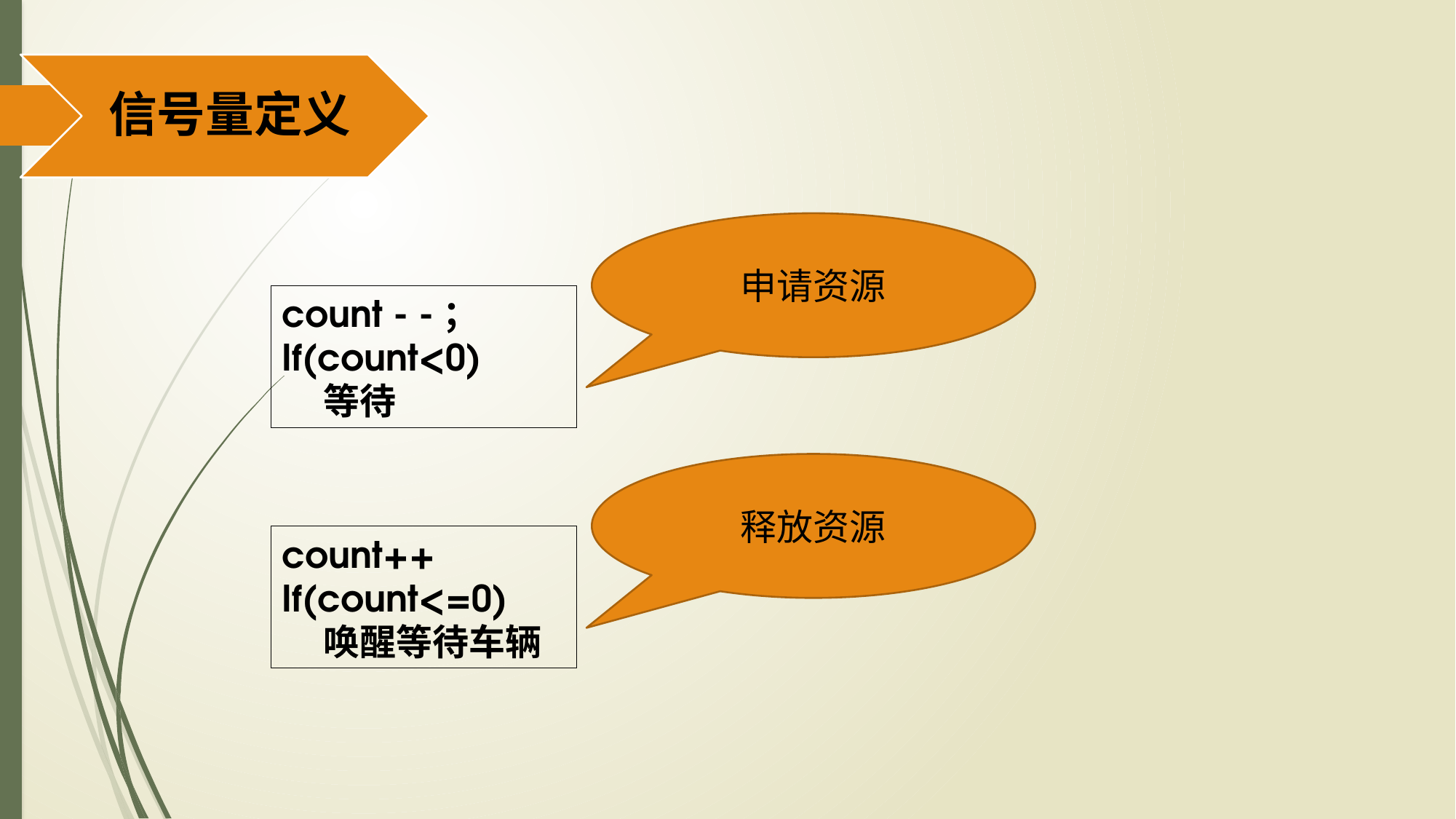

信号量定义
申请资源
count - -；
If(count<0)
    等待
释放资源
count++
If(count<=0)
    唤醒等待车辆